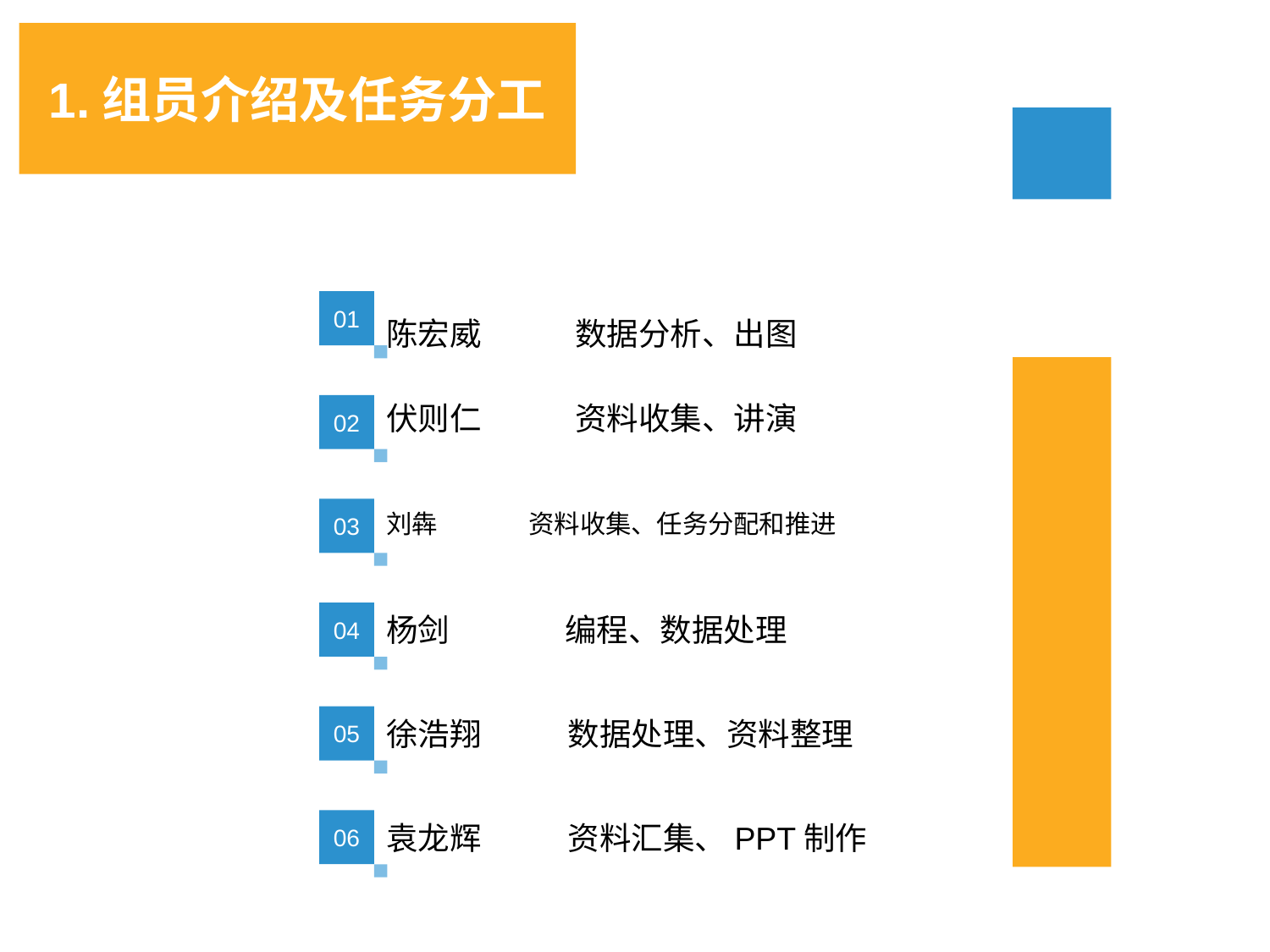

1.组员介绍及任务分工

01
陈宏威             数据分析、出图

伏则仁             资料收集、讲演
02

刘犇                资料收集、任务分配和推进
03

杨剑                编程、数据处理
04

徐浩翔            数据处理、资料整理
05

袁龙辉            资料汇集、PPT制作
06